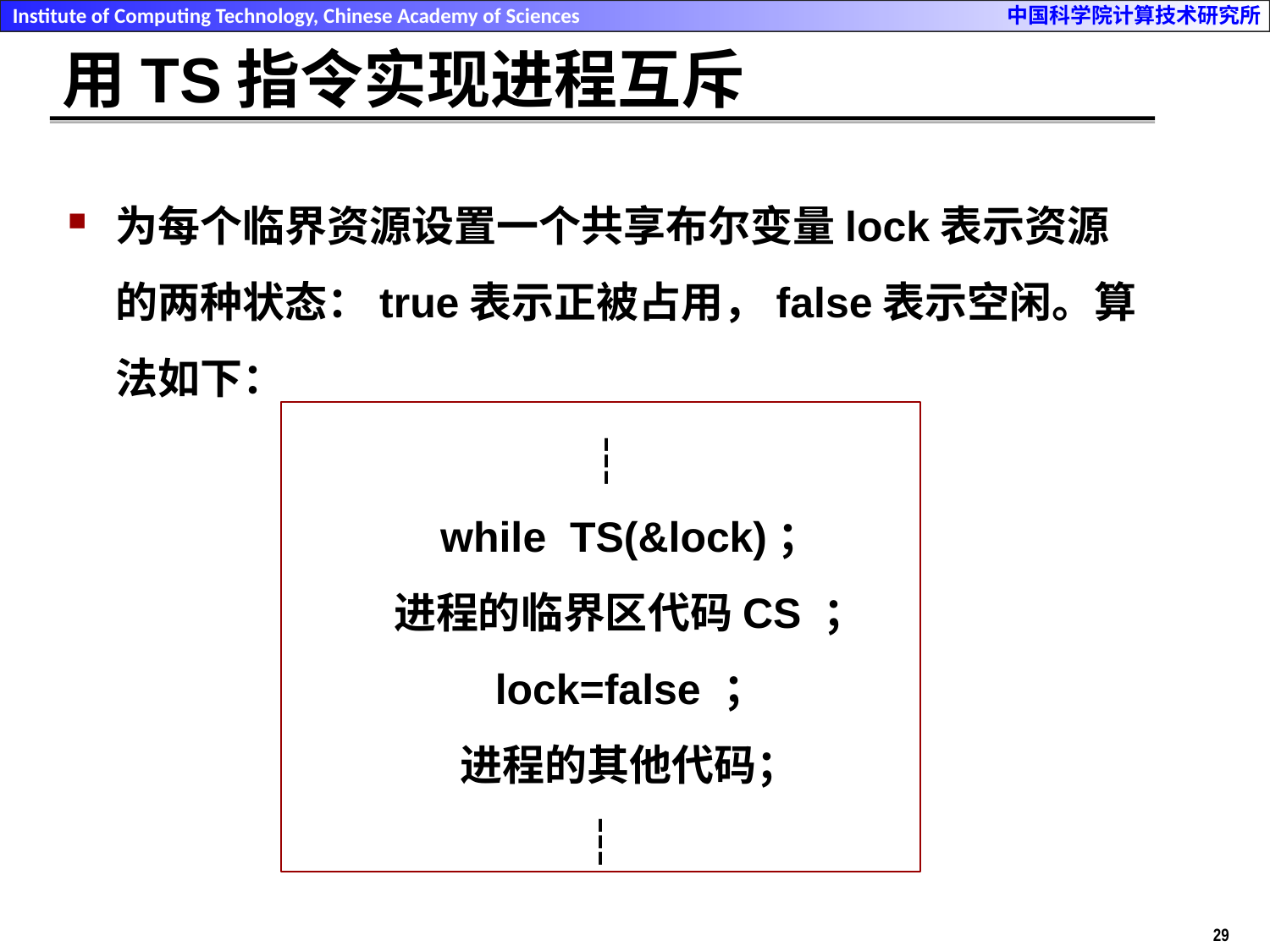

# 用TS指令实现进程互斥
为每个临界资源设置一个共享布尔变量lock表示资源的两种状态：true表示正被占用，false表示空闲。算法如下：

 ┆
     while  TS(&lock)；
     进程的临界区代码CS ；
     lock=false ；
     进程的其他代码；
┆